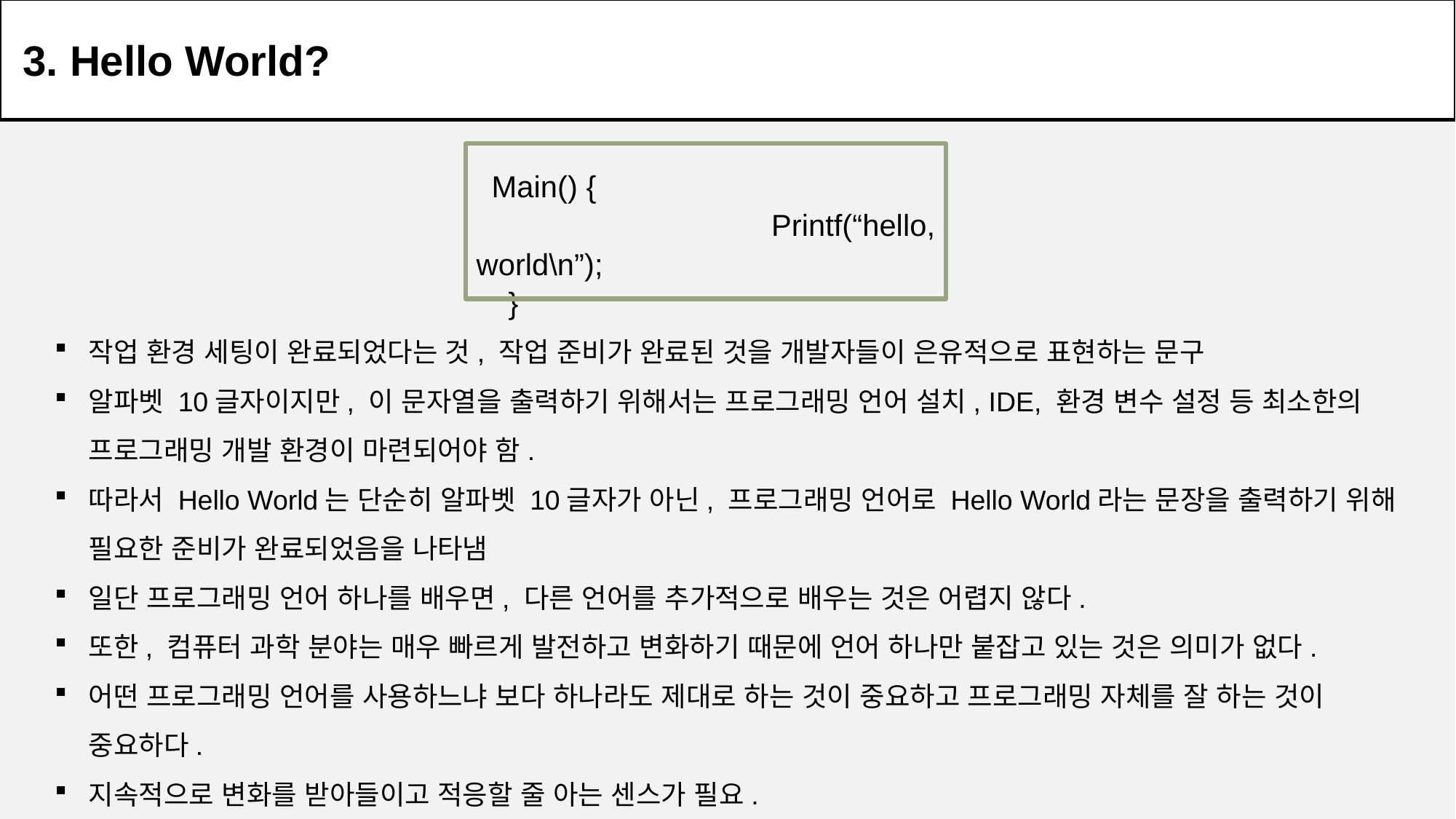

3. Hello World?

Main() {
		  Printf(“hello, world\n”);
  }
작업 환경 세팅이 완료되었다는 것, 작업 준비가 완료된 것을 개발자들이 은유적으로 표현하는 문구
알파벳 10글자이지만, 이 문자열을 출력하기 위해서는 프로그래밍 언어 설치, IDE, 환경 변수 설정 등 최소한의 프로그래밍 개발 환경이 마련되어야 함.
따라서 Hello World는 단순히 알파벳 10글자가 아닌, 프로그래밍 언어로 Hello World라는 문장을 출력하기 위해 필요한 준비가 완료되었음을 나타냄
일단 프로그래밍 언어 하나를 배우면, 다른 언어를 추가적으로 배우는 것은 어렵지 않다.
또한, 컴퓨터 과학 분야는 매우 빠르게 발전하고 변화하기 때문에 언어 하나만 붙잡고 있는 것은 의미가 없다.
어떤 프로그래밍 언어를 사용하느냐 보다 하나라도 제대로 하는 것이 중요하고 프로그래밍 자체를 잘 하는 것이 중요하다.
지속적으로 변화를 받아들이고 적응할 줄 아는 센스가 필요.